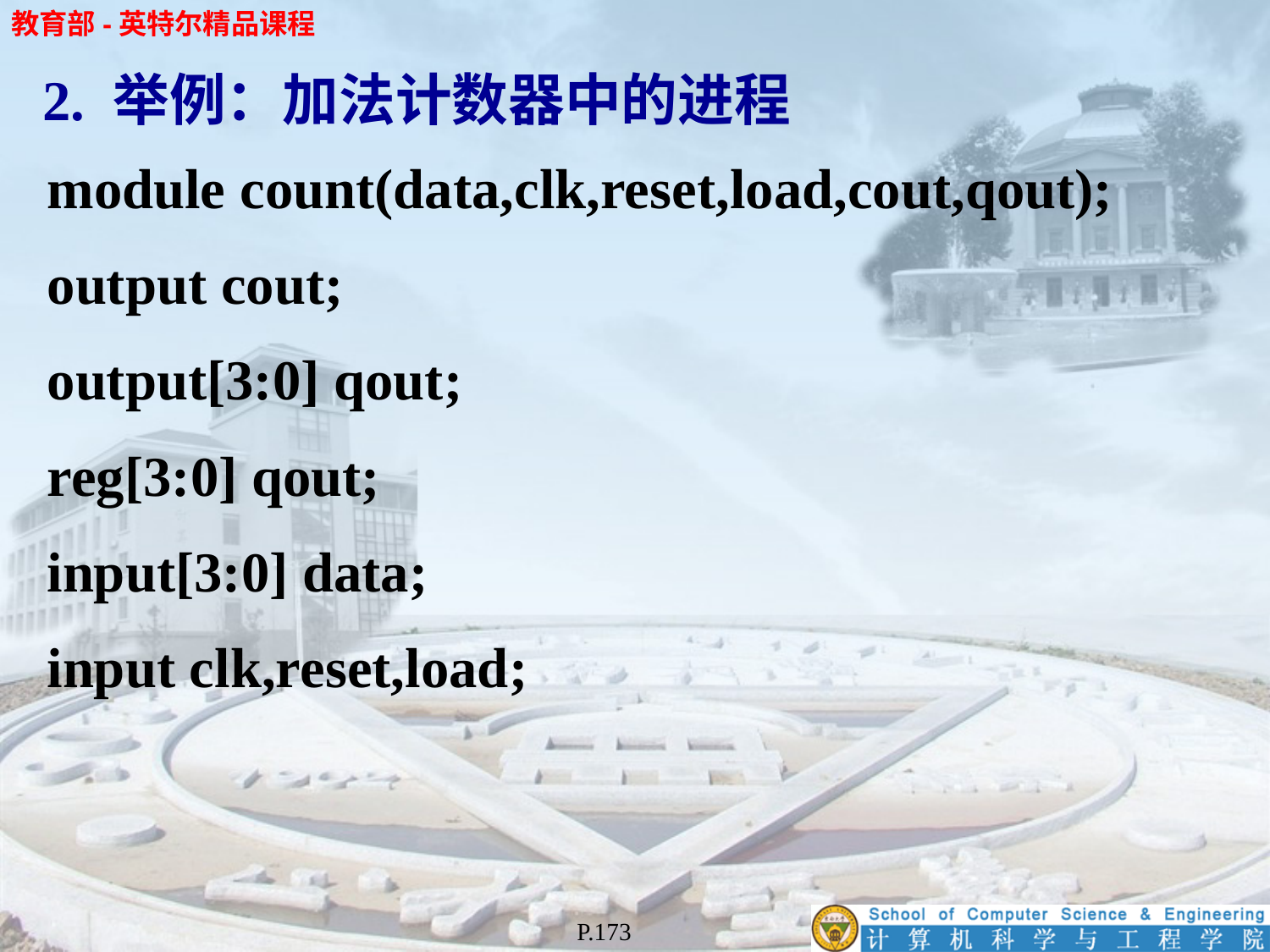

2. 举例：加法计数器中的进程
module count(data,clk,reset,load,cout,qout);
output cout;
output[3:0] qout;
reg[3:0] qout;
input[3:0] data;
input clk,reset,load;
P.173